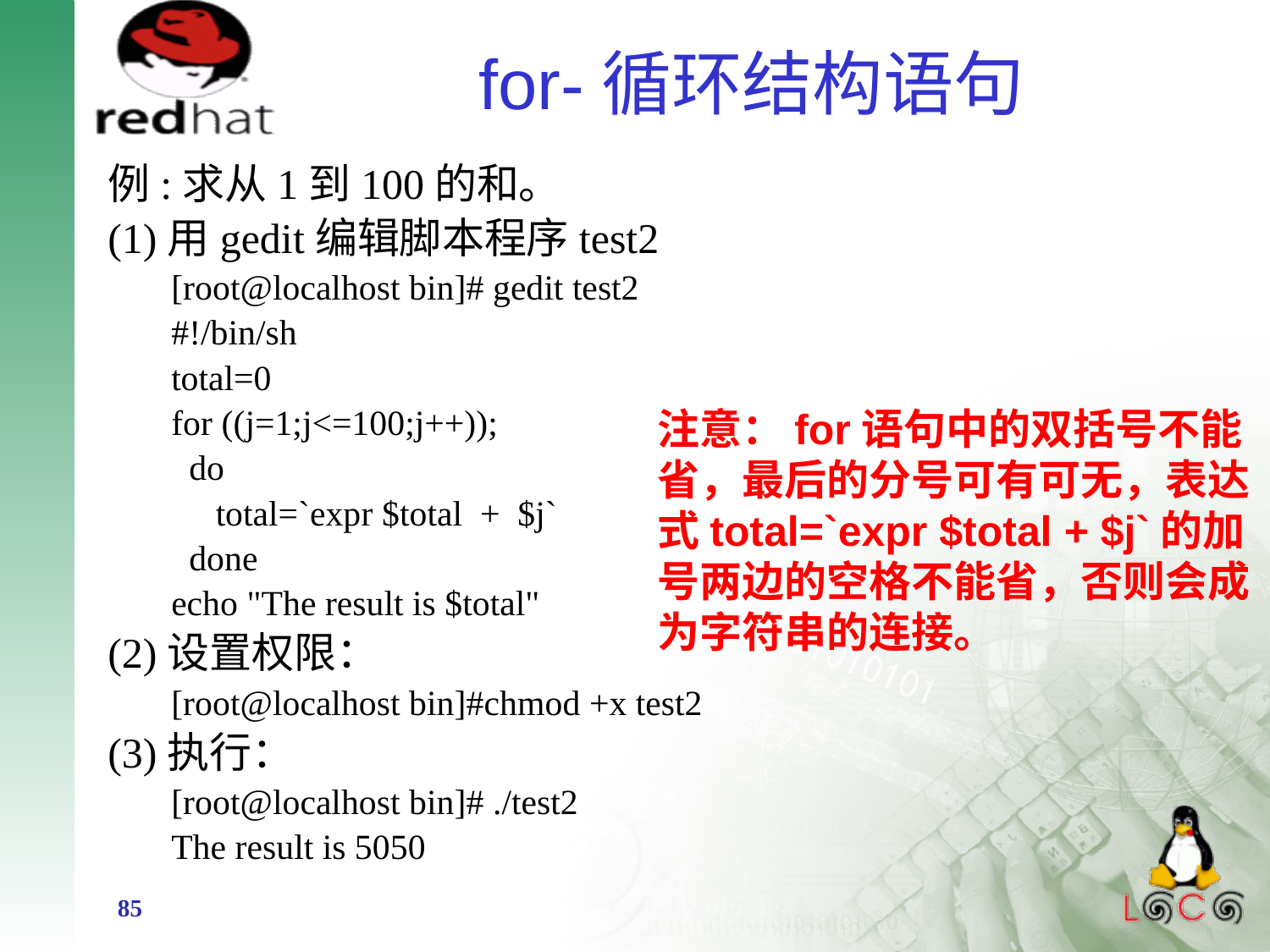

# for-循环结构语句
例:求从1到100的和。
(1)用gedit编辑脚本程序test2
[root@localhost bin]# gedit test2
#!/bin/sh
total=0
for ((j=1;j<=100;j++));
  do
     total=`expr $total  +  $j`
  done
echo "The result is $total"
(2)设置权限：
[root@localhost bin]#chmod +x test2
(3)执行：
[root@localhost bin]# ./test2
The result is 5050
注意：for语句中的双括号不能省，最后的分号可有可无，表达式total=`expr $total + $j`的加号两边的空格不能省，否则会成为字符串的连接。
85